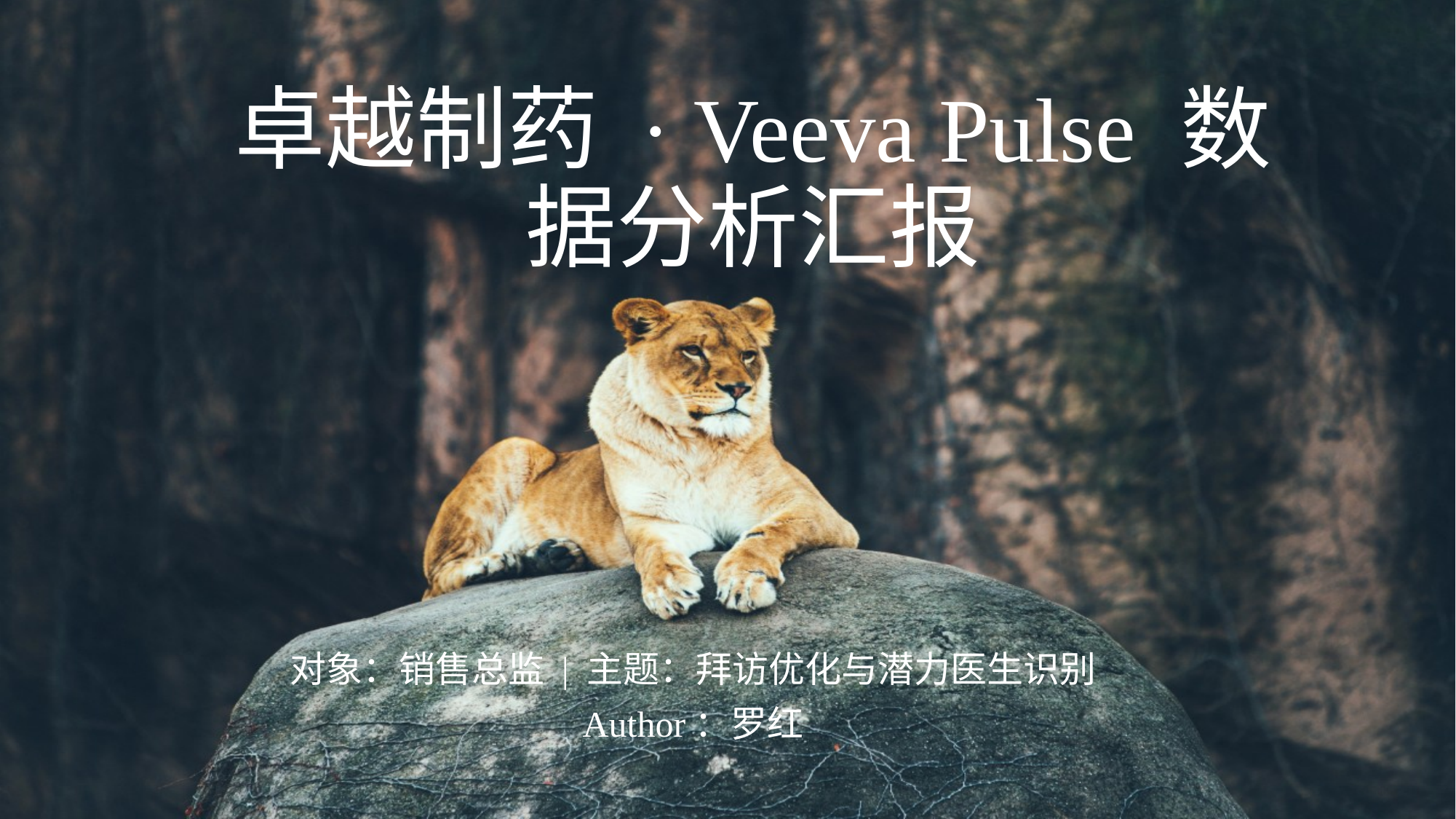

# 卓越制药 · Veeva Pulse 数据分析汇报
对象：销售总监 | 主题：拜访优化与潜力医生识别
Author：罗红